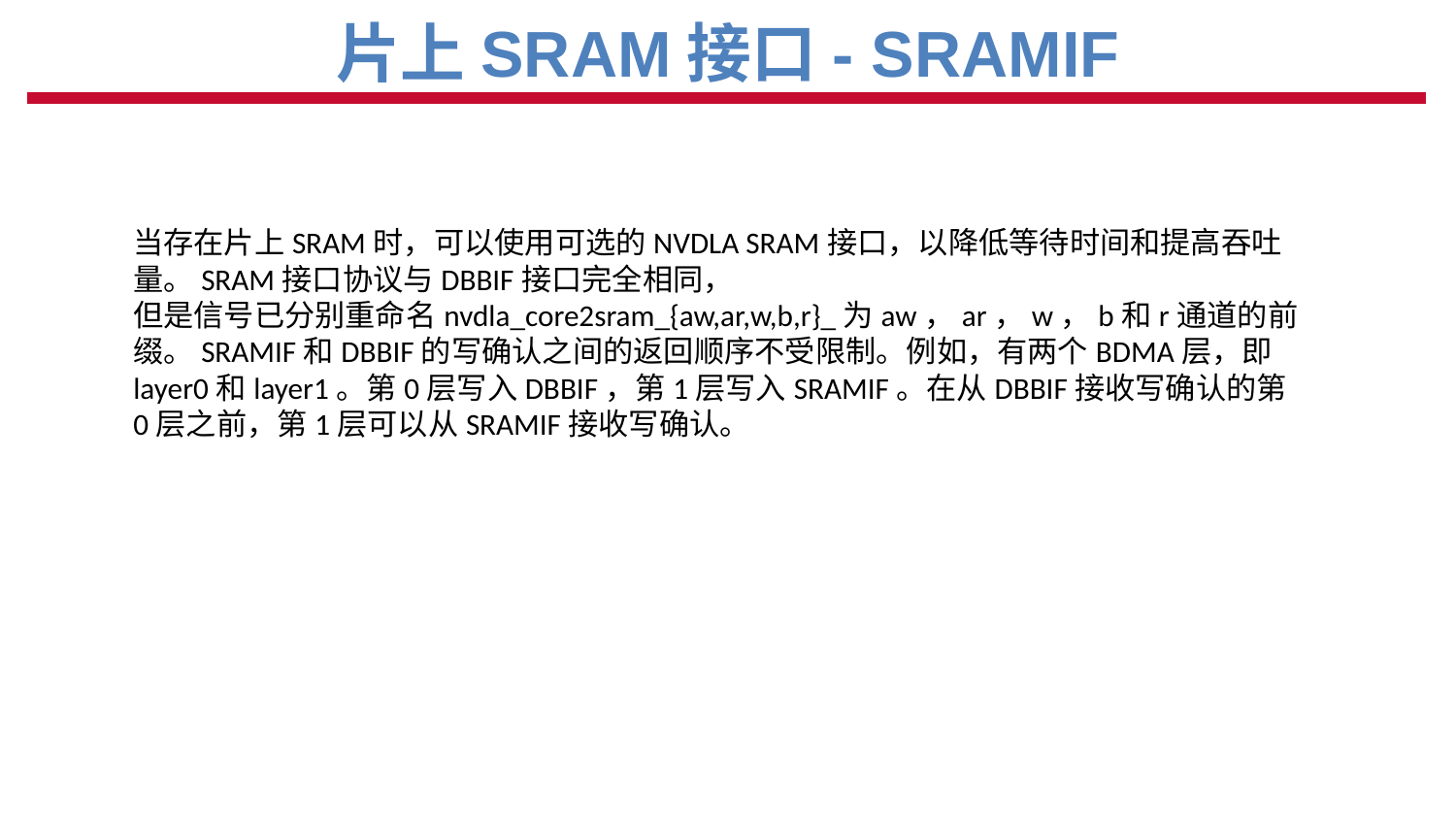

片上SRAM接口- SRAMIF
当存在片上SRAM时，可以使用可选的NVDLA SRAM接口，以降低等待时间和提高吞吐量。SRAM接口协议与DBBIF接口完全相同，
但是信号已分别重命名nvdla_core2sram_{aw,ar,w,b,r}_为aw，ar，w，b和r通道的前缀。SRAMIF和DBBIF的写确认之间的返回顺序不受限制。例如，有两个BDMA层，即layer0和layer1。第0层写入DBBIF，第1层写入SRAMIF。在从DBBIF接收写确认的第0层之前，第1层可以从SRAMIF接收写确认。

14